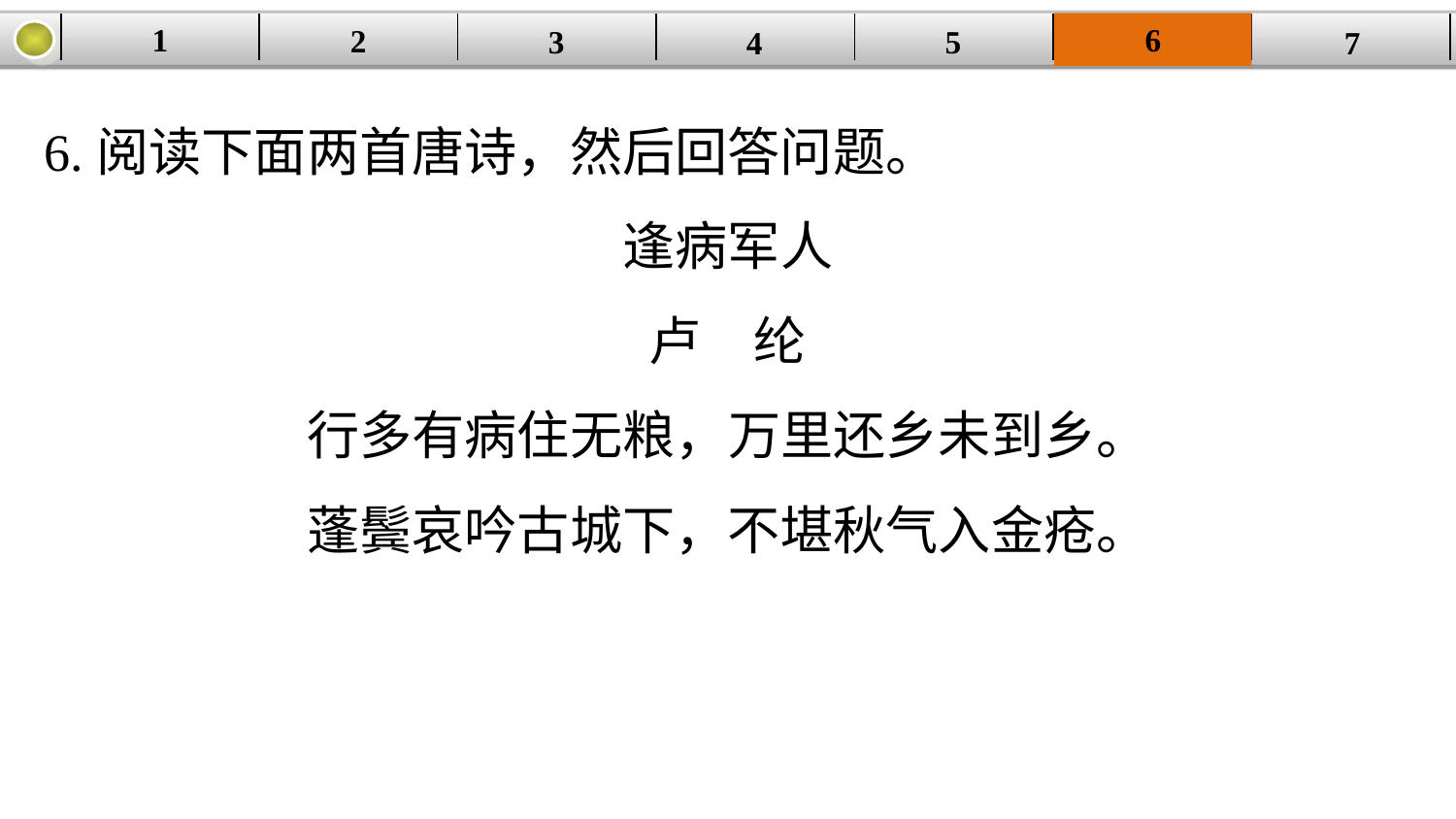

1
6
2
|  |  |  |  |  |  |  |
| --- | --- | --- | --- | --- | --- | --- |
3
5
7
4

6.阅读下面两首唐诗，然后回答问题。
逢病军人
卢　纶
行多有病住无粮，万里还乡未到乡。
蓬鬓哀吟古城下，不堪秋气入金疮。